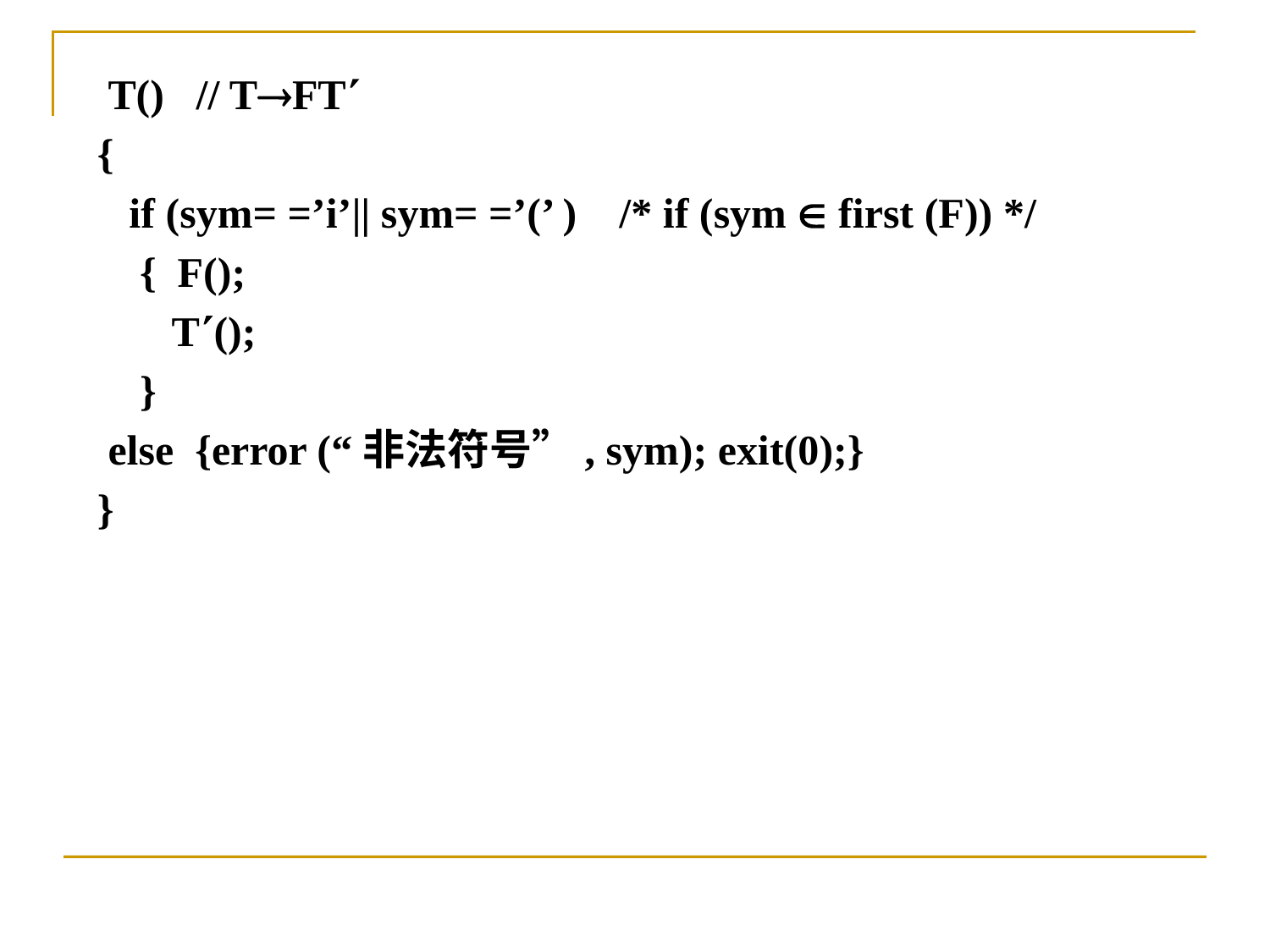

T()   // T→FT′
{
   if (sym= =’i’|| sym= =’(’ )    /* if (sym ∈ first (F)) */
    {  F();
       T′();
    }
 else  {error (“非法符号”, sym); exit(0);}
}

108